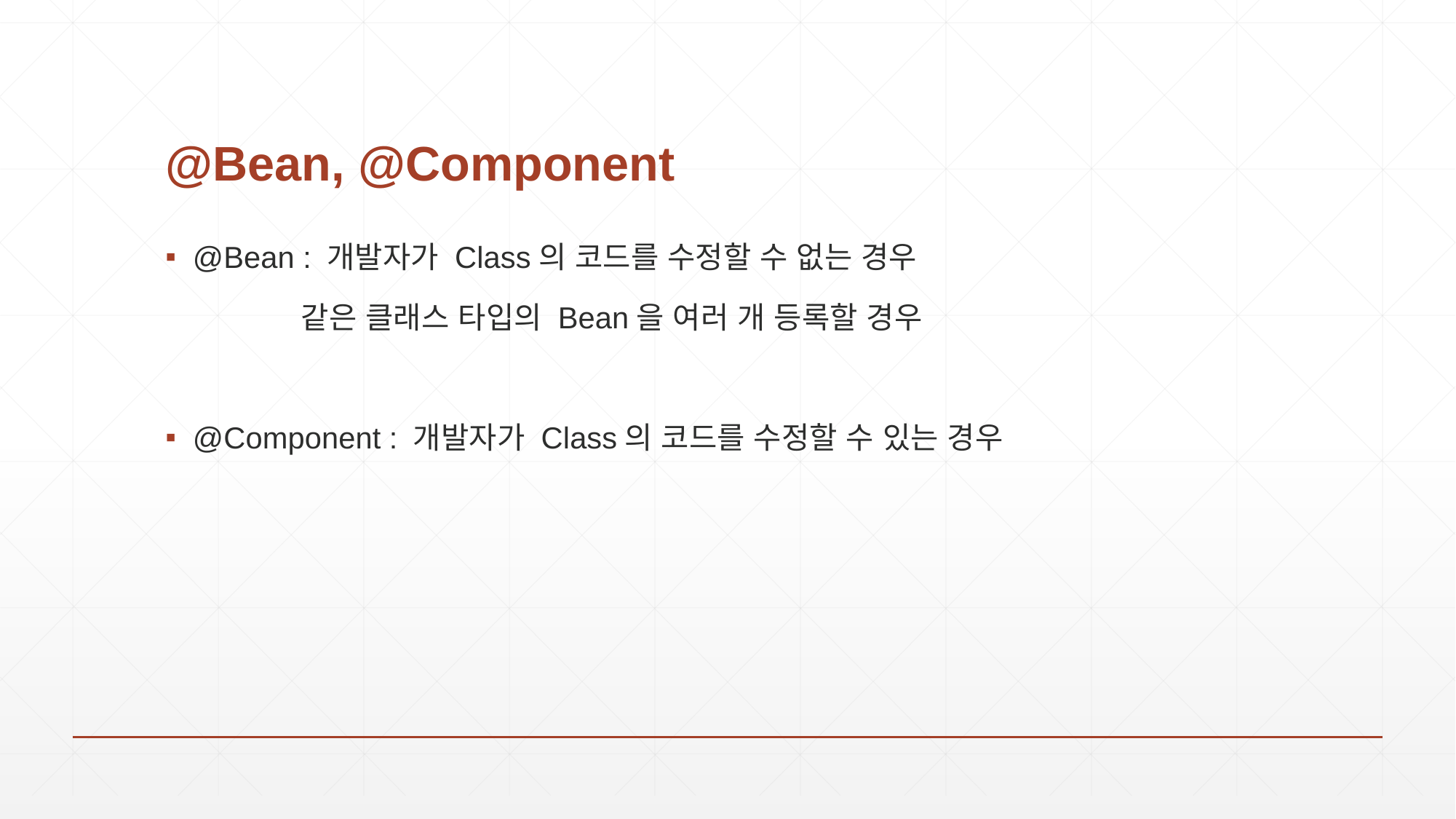

# @Bean, @Component
@Bean : 개발자가 Class의 코드를 수정할 수 없는 경우
               같은 클래스 타입의 Bean을 여러 개 등록할 경우

@Component : 개발자가 Class의 코드를 수정할 수 있는 경우